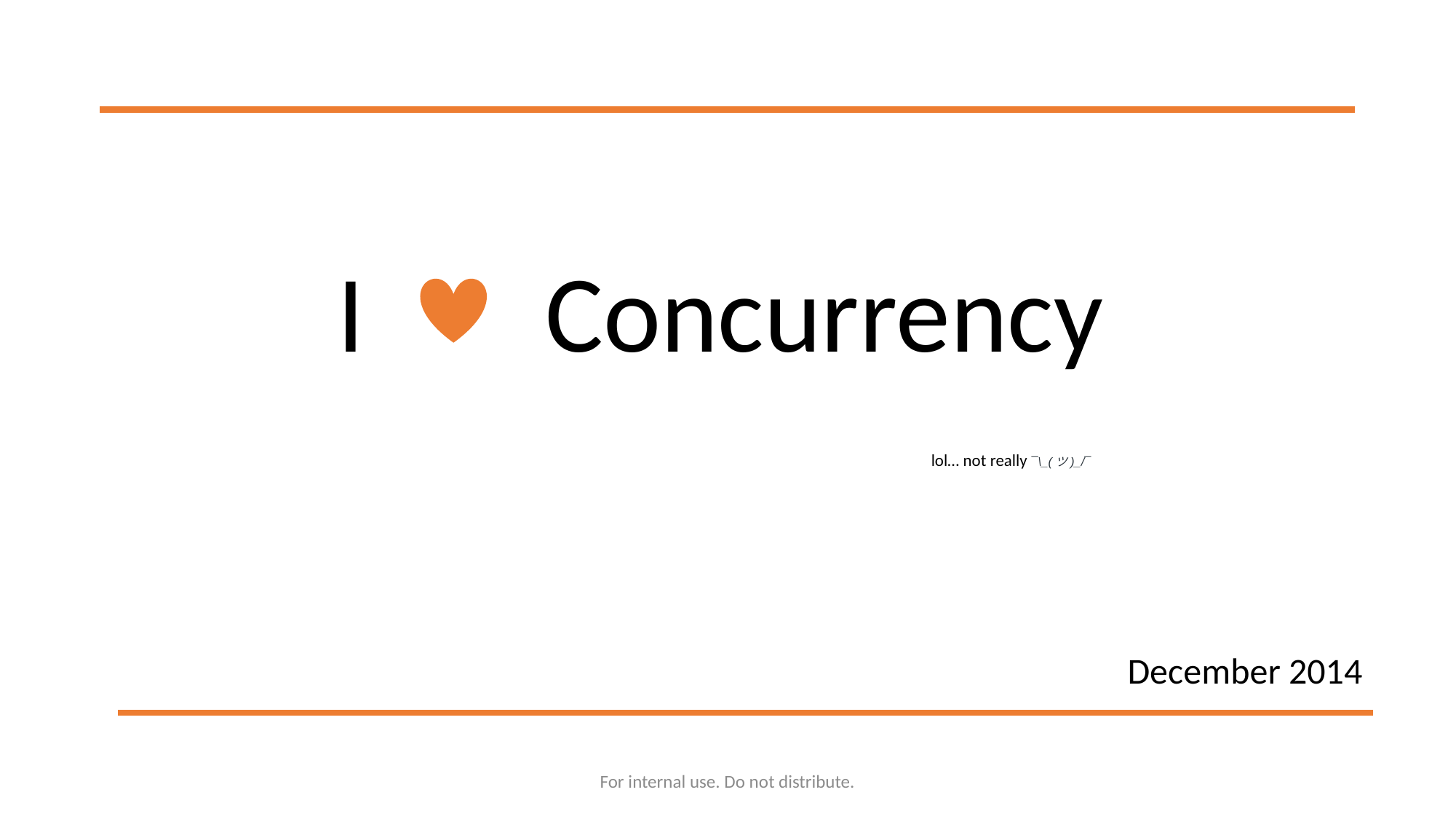

# lol… not really ¯\_(ツ)_/¯
I
Concurrency

December 2014
For internal use. Do not distribute.